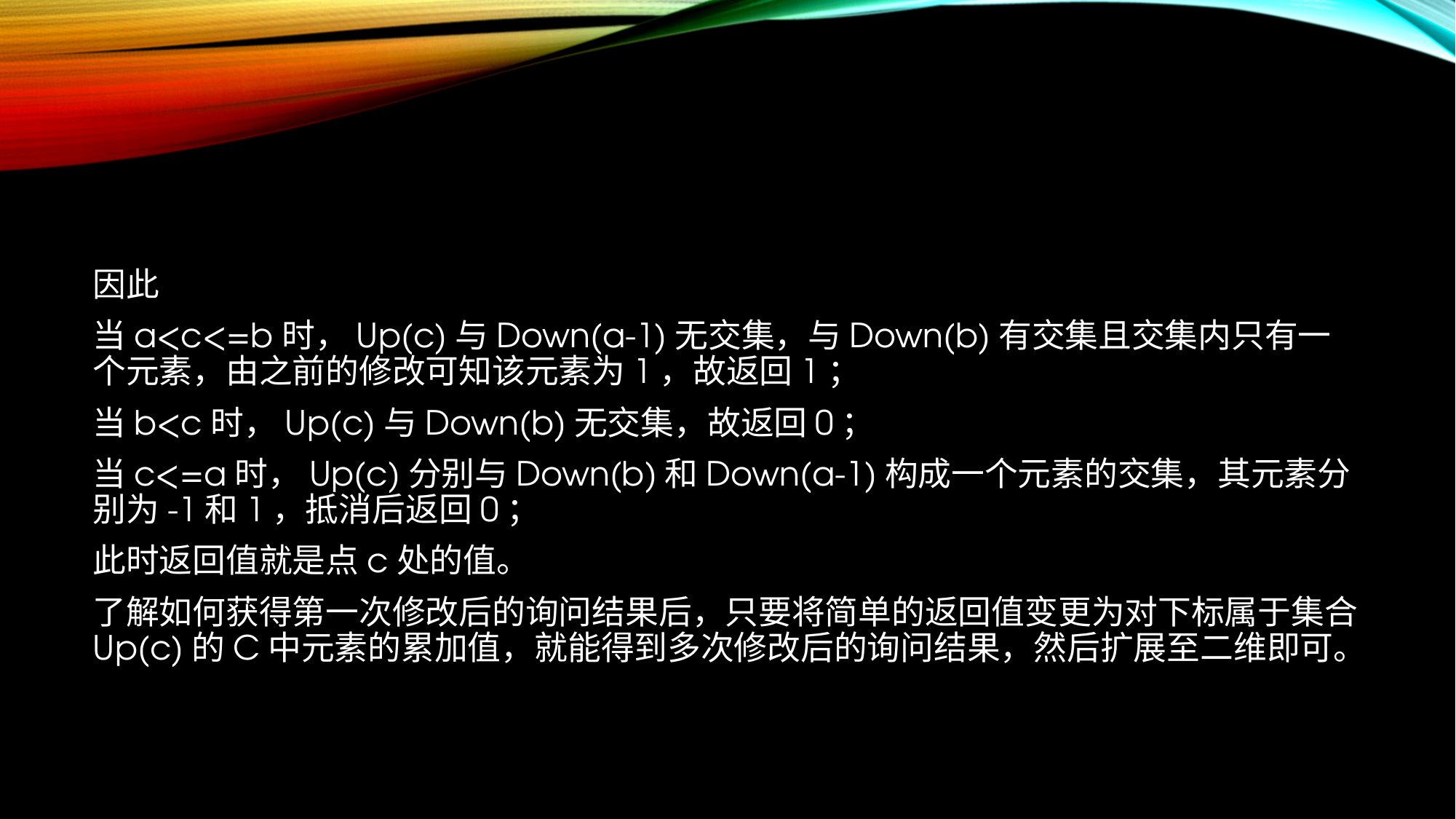

因此
当a<c<=b时，Up(c)与Down(a-1)无交集，与Down(b)有交集且交集内只有一个元素，由之前的修改可知该元素为1，故返回1；
当b<c时，Up(c)与Down(b)无交集，故返回0；
当c<=a时，Up(c)分别与Down(b)和Down(a-1)构成一个元素的交集，其元素分别为-1和1，抵消后返回0；
此时返回值就是点c处的值。
了解如何获得第一次修改后的询问结果后，只要将简单的返回值变更为对下标属于集合Up(c)的C中元素的累加值，就能得到多次修改后的询问结果，然后扩展至二维即可。